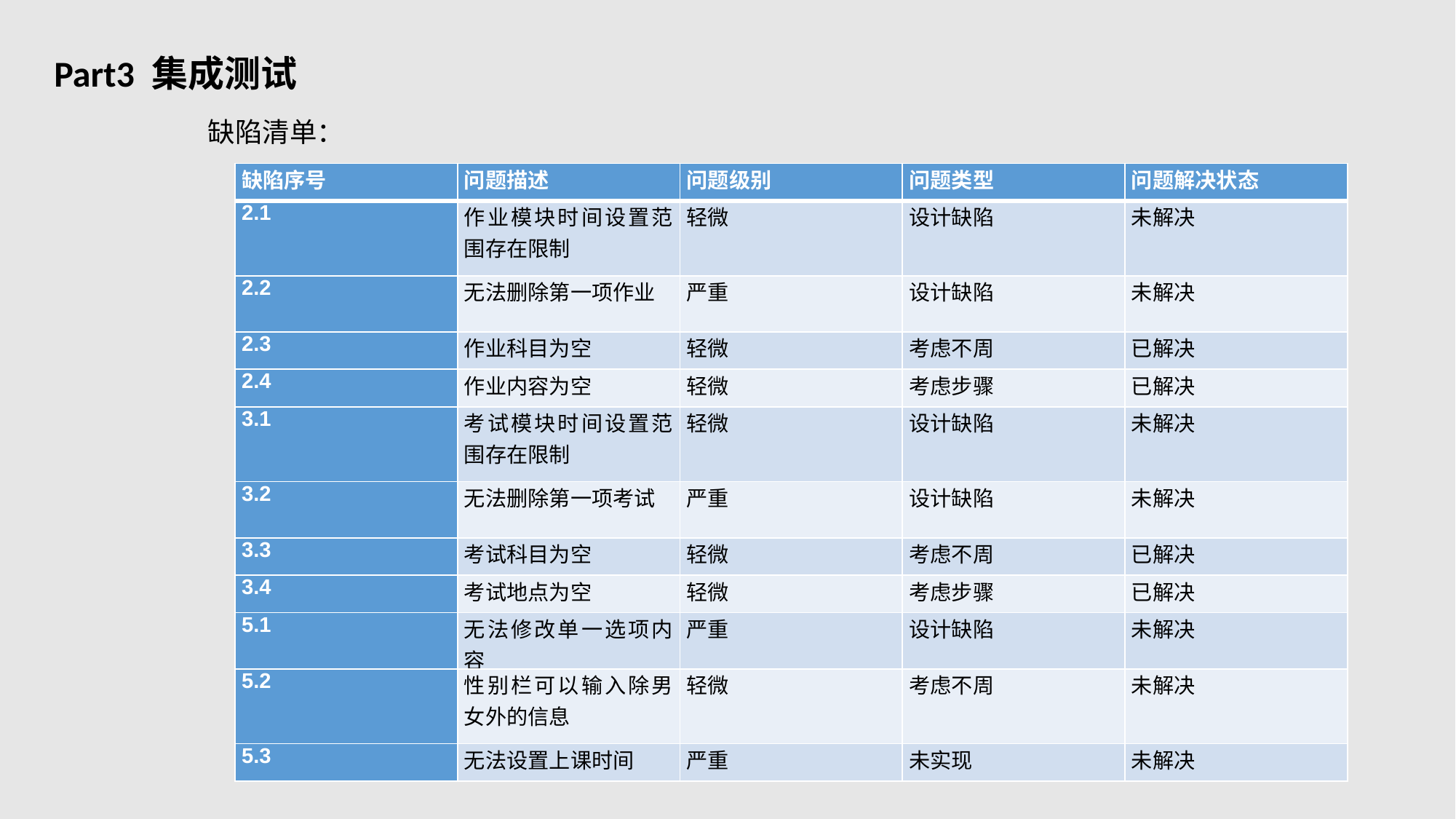

Part3 集成测试
缺陷清单：
| 缺陷序号 | 问题描述 | 问题级别 | 问题类型 | 问题解决状态 |
| --- | --- | --- | --- | --- |
| 2.1 | 作业模块时间设置范围存在限制 | 轻微 | 设计缺陷 | 未解决 |
| 2.2 | 无法删除第一项作业 | 严重 | 设计缺陷 | 未解决 |
| 2.3 | 作业科目为空 | 轻微 | 考虑不周 | 已解决 |
| 2.4 | 作业内容为空 | 轻微 | 考虑步骤 | 已解决 |
| 3.1 | 考试模块时间设置范围存在限制 | 轻微 | 设计缺陷 | 未解决 |
| 3.2 | 无法删除第一项考试 | 严重 | 设计缺陷 | 未解决 |
| 3.3 | 考试科目为空 | 轻微 | 考虑不周 | 已解决 |
| 3.4 | 考试地点为空 | 轻微 | 考虑步骤 | 已解决 |
| 5.1 | 无法修改单一选项内容 | 严重 | 设计缺陷 | 未解决 |
| 5.2 | 性别栏可以输入除男女外的信息 | 轻微 | 考虑不周 | 未解决 |
| 5.3 | 无法设置上课时间 | 严重 | 未实现 | 未解决 |